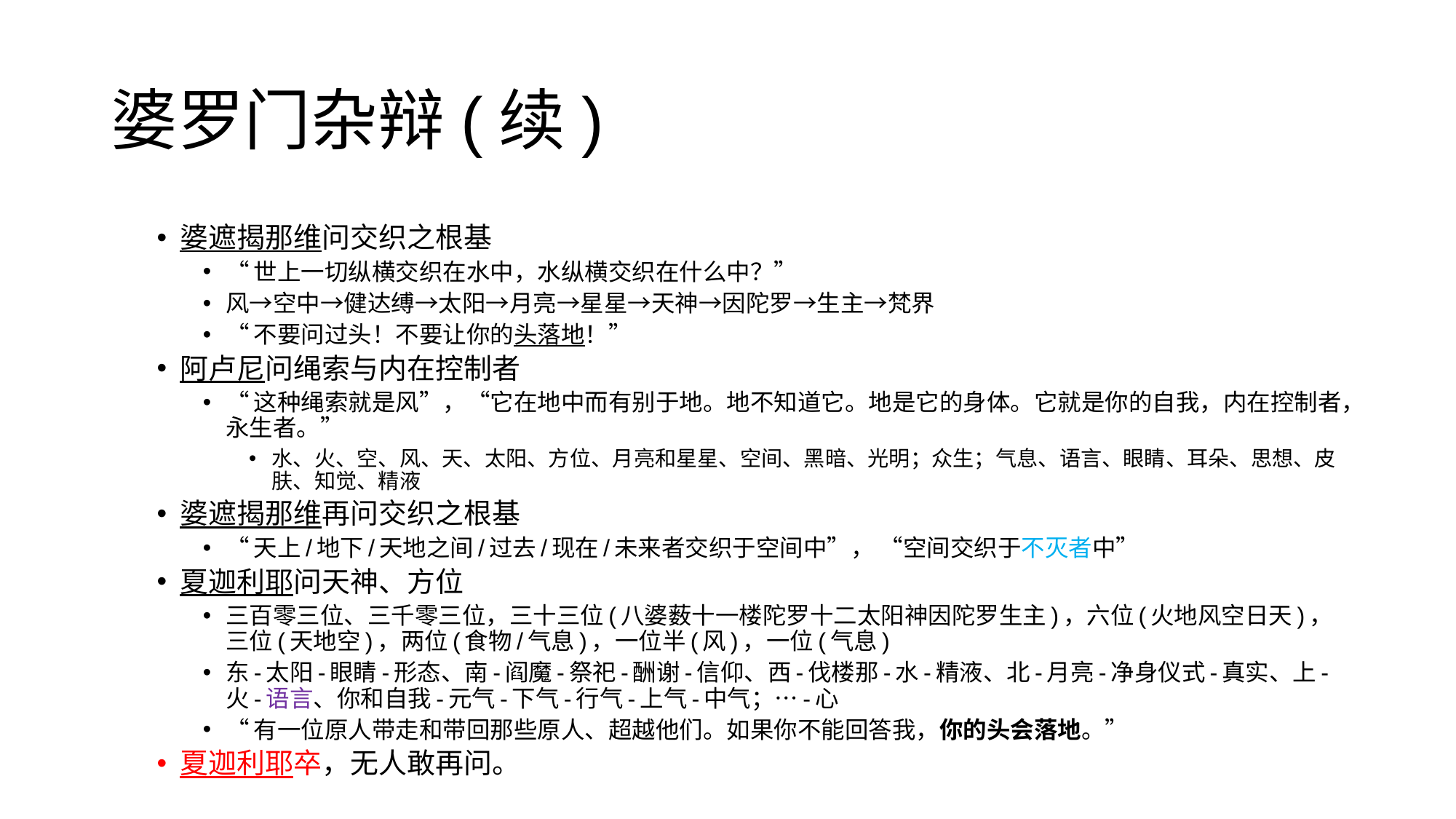

# 婆罗门杂辩(续)
婆遮揭那维问交织之根基
“世上一切纵横交织在水中，水纵横交织在什么中？”
风→空中→健达缚→太阳→月亮→星星→天神→因陀罗→生主→梵界
“不要问过头！不要让你的头落地！”
阿卢尼问绳索与内在控制者
“这种绳索就是风”，“它在地中而有别于地。地不知道它。地是它的身体。它就是你的自我，内在控制者，永生者。”
水、火、空、风、天、太阳、方位、月亮和星星、空间、黑暗、光明；众生；气息、语言、眼睛、耳朵、思想、皮肤、知觉、精液
婆遮揭那维再问交织之根基
“天上/地下/天地之间/过去/现在/未来者交织于空间中”， “空间交织于不灭者中”
夏迦利耶问天神、方位
三百零三位、三千零三位，三十三位(八婆薮十一楼陀罗十二太阳神因陀罗生主)，六位(火地风空日天)，三位(天地空)，两位(食物/气息)，一位半(风)，一位(气息)
东-太阳-眼睛-形态、南-阎魔-祭祀-酬谢-信仰、西-伐楼那-水-精液、北-月亮-净身仪式-真实、上-火-语言、你和自我-元气-下气-行气-上气-中气；…-心
“有一位原人带走和带回那些原人、超越他们。如果你不能回答我，你的头会落地。”
夏迦利耶卒，无人敢再问。